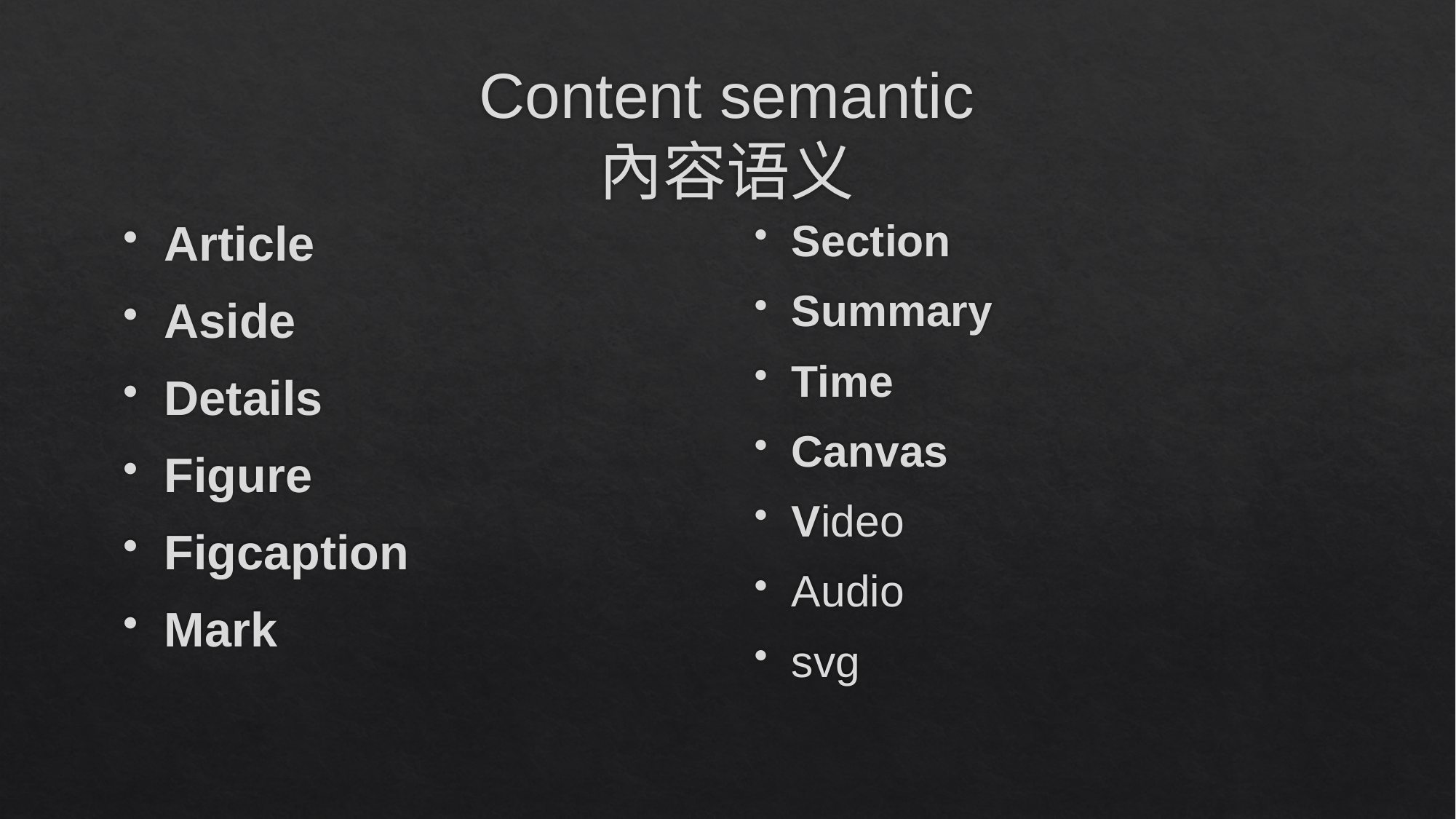

# Content semantic 內容语义
Article
Aside
Details
Figure
Figcaption
Mark

Section
Summary
Time
Canvas
Video
Audio
svg